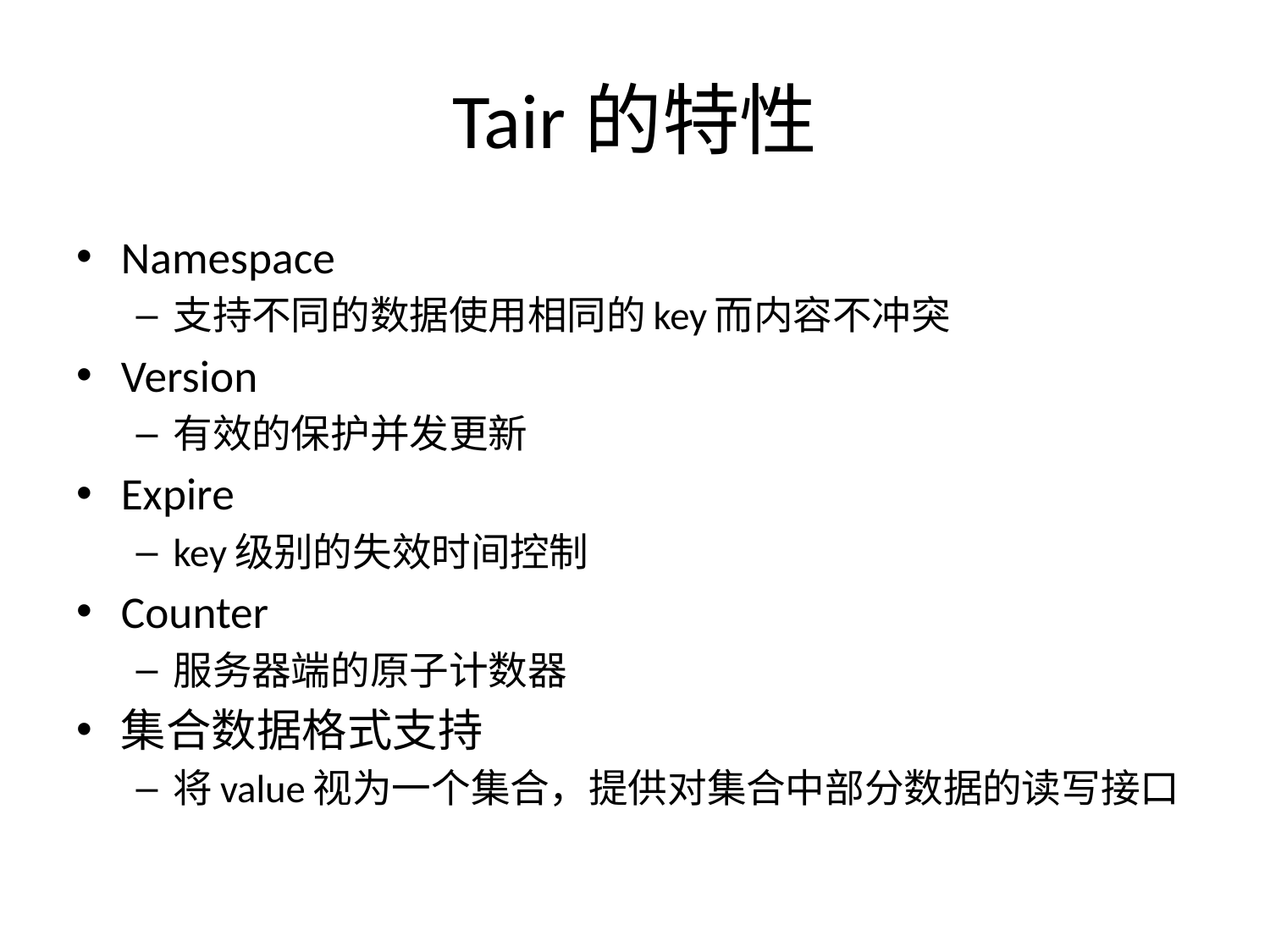

# Tair的特性
Namespace
支持不同的数据使用相同的key而内容不冲突
Version
有效的保护并发更新
Expire
key级别的失效时间控制
Counter
服务器端的原子计数器
集合数据格式支持
将value视为一个集合，提供对集合中部分数据的读写接口